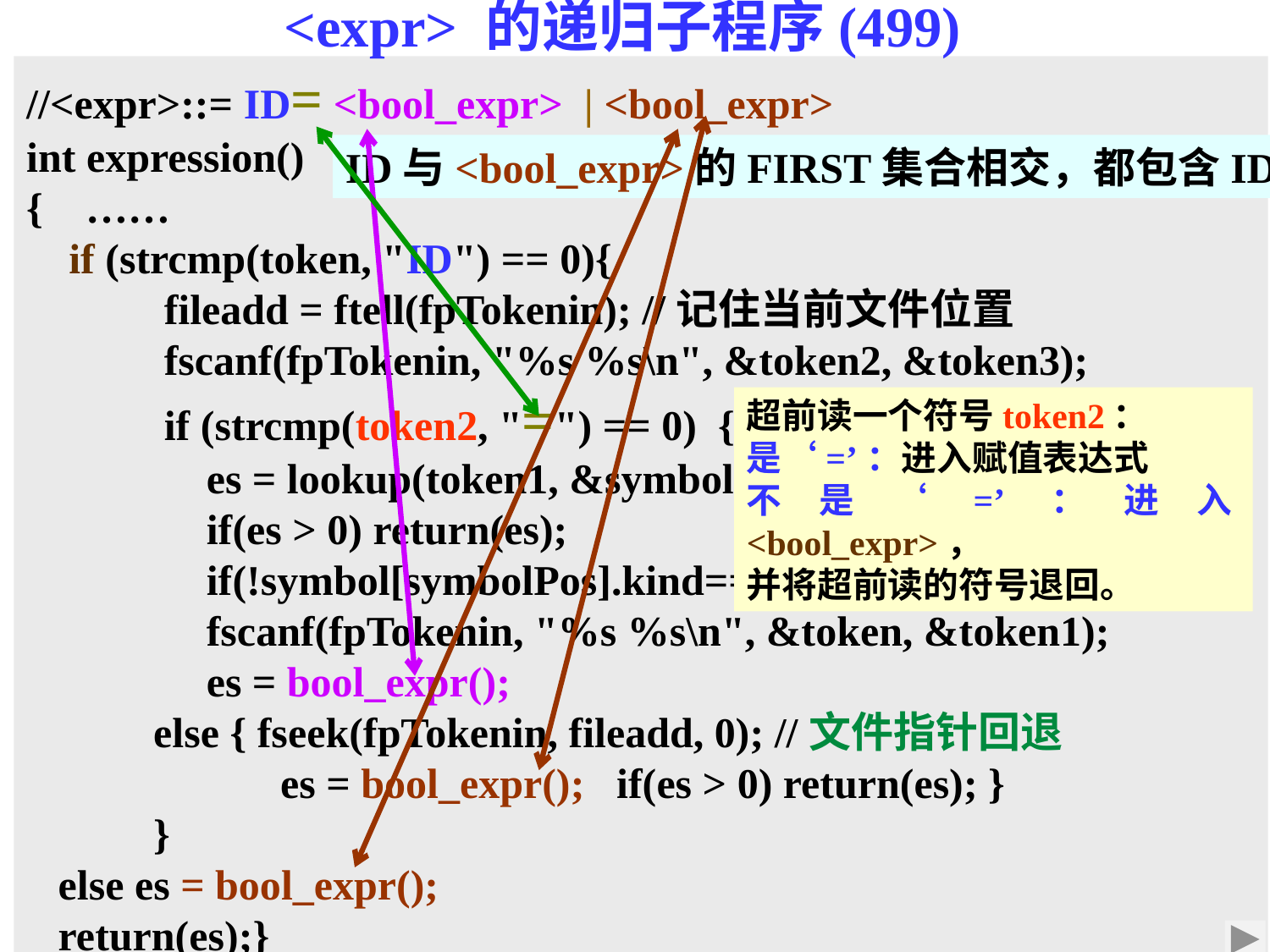

<expr> 的递归子程序(499)
//<expr>::= ID= <bool_expr>  | <bool_expr>
int expression()
{    ……
    if (strcmp(token, "ID") == 0){
             fileadd = ftell(fpTokenin); //记住当前文件位置
             fscanf(fpTokenin, "%s %s\n", &token2, &token3);
             if (strcmp(token2, "=") == 0)  {//'='
                 es = lookup(token1, &symbolPos);
                 if(es > 0) return(es);
                 if(!symbol[symbolPos].kind==variable) return (es=36);
                 fscanf(fpTokenin, "%s %s\n", &token, &token1);
                 es = bool_expr();
            else { fseek(fpTokenin, fileadd, 0); //文件指针回退
                        es = bool_expr();   if(es > 0) return(es); }
            }
   else es = bool_expr();
   return(es);}

ID与<bool_expr>的FIRST集合相交，都包含ID
超前读一个符号token2：
是‘=’：进入赋值表达式
不是‘=’：进入<bool_expr>，
并将超前读的符号退回。
2020/10/28
49